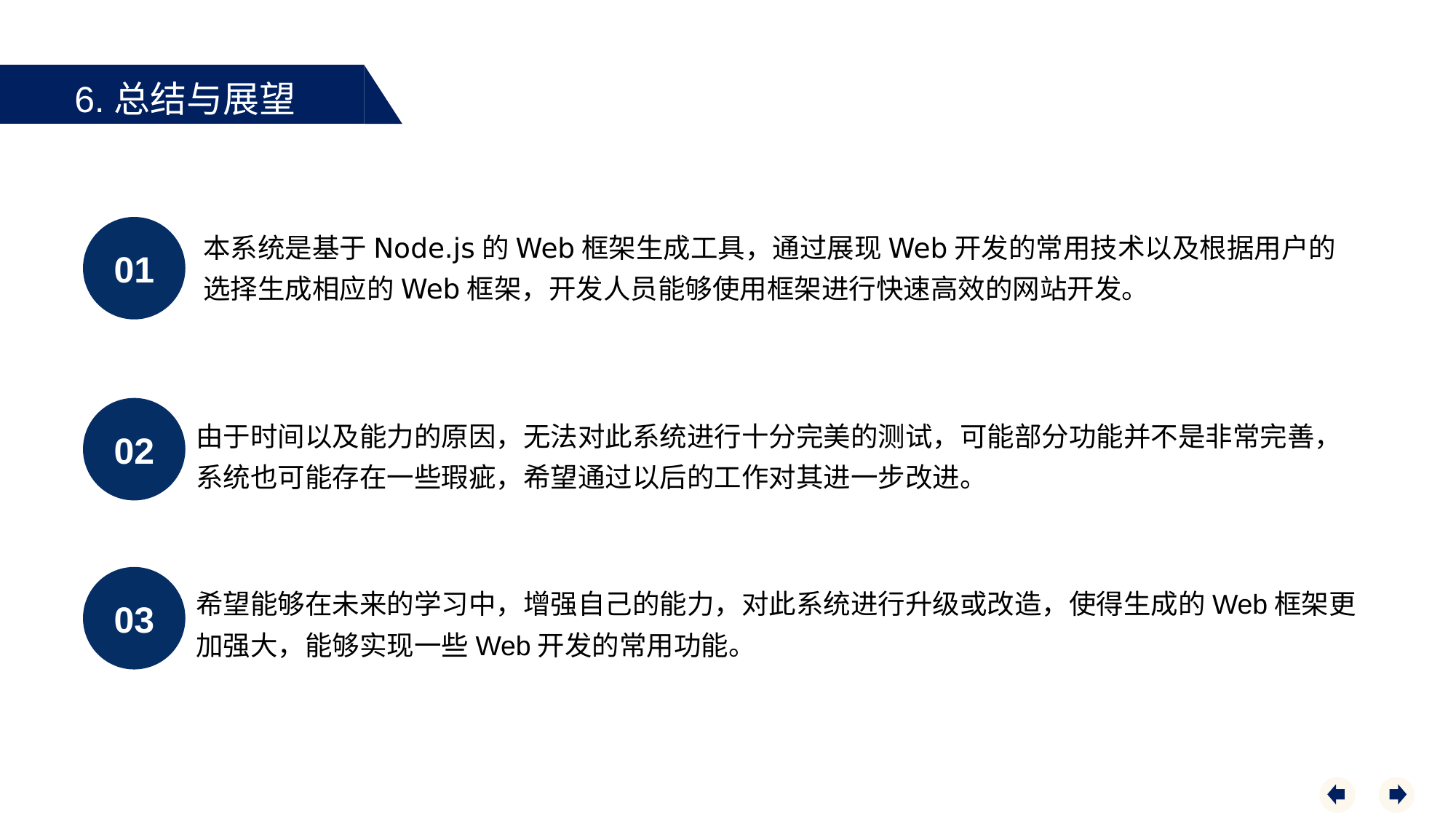

6.总结与展望
01
本系统是基于Node.js的Web框架生成工具，通过展现Web开发的常用技术以及根据用户的选择生成相应的Web框架，开发人员能够使用框架进行快速高效的网站开发。
02
由于时间以及能力的原因，无法对此系统进行十分完美的测试，可能部分功能并不是非常完善，系统也可能存在一些瑕疵，希望通过以后的工作对其进一步改进。
03
希望能够在未来的学习中，增强自己的能力，对此系统进行升级或改造，使得生成的Web框架更加强大，能够实现一些Web开发的常用功能。